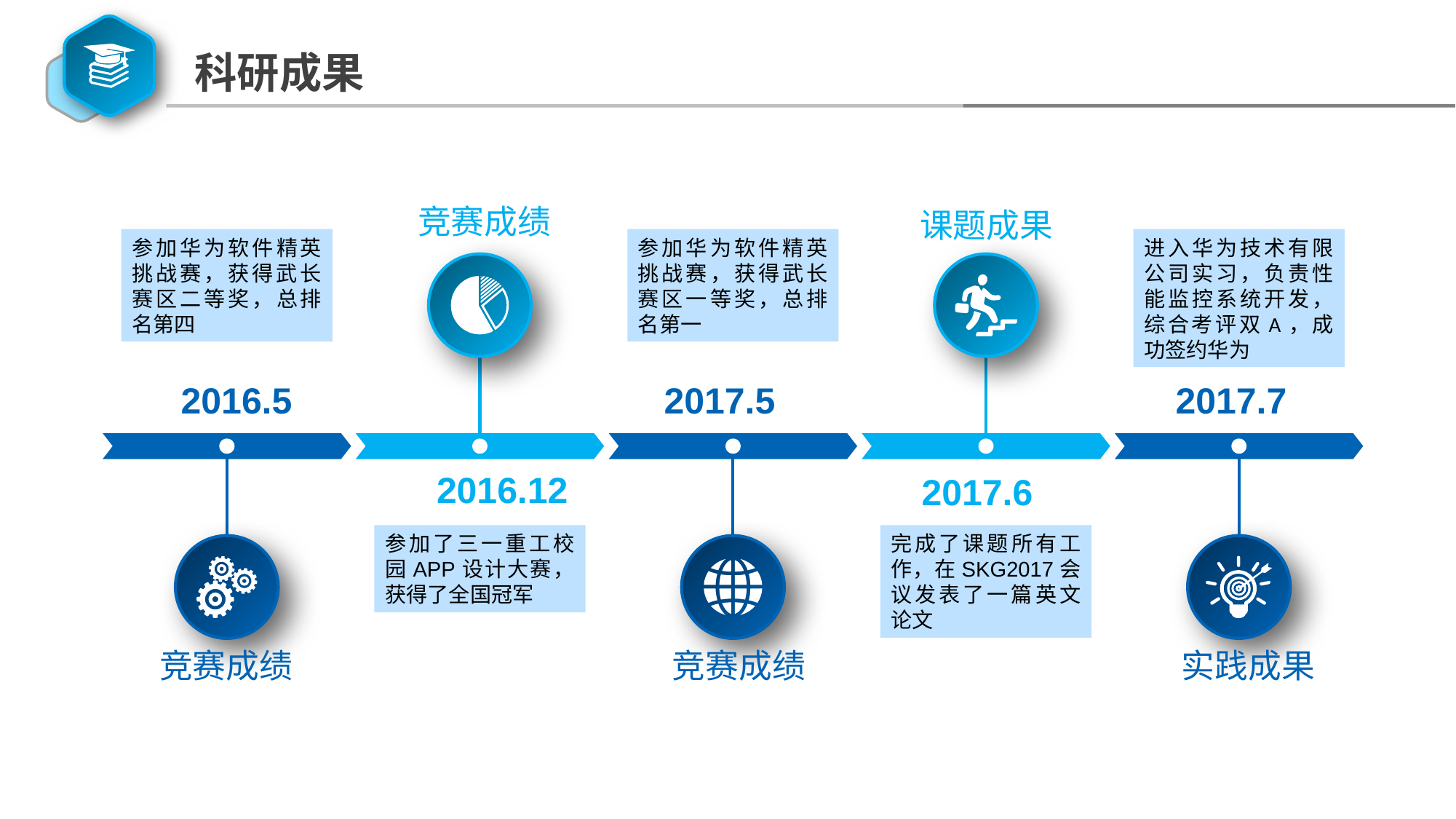

科研成果

竞赛成绩
课题成果
参加华为软件精英挑战赛，获得武长赛区二等奖，总排名第四
参加华为软件精英挑战赛，获得武长赛区一等奖，总排名第一
进入华为技术有限公司实习，负责性能监控系统开发，综合考评双A，成功签约华为

2016.5
2017.5
2017.7

2016.12
2017.6
参加了三一重工校园APP设计大赛，获得了全国冠军
完成了课题所有工作，在SKG2017会议发表了一篇英文论文

竞赛成绩
竞赛成绩
实践成果